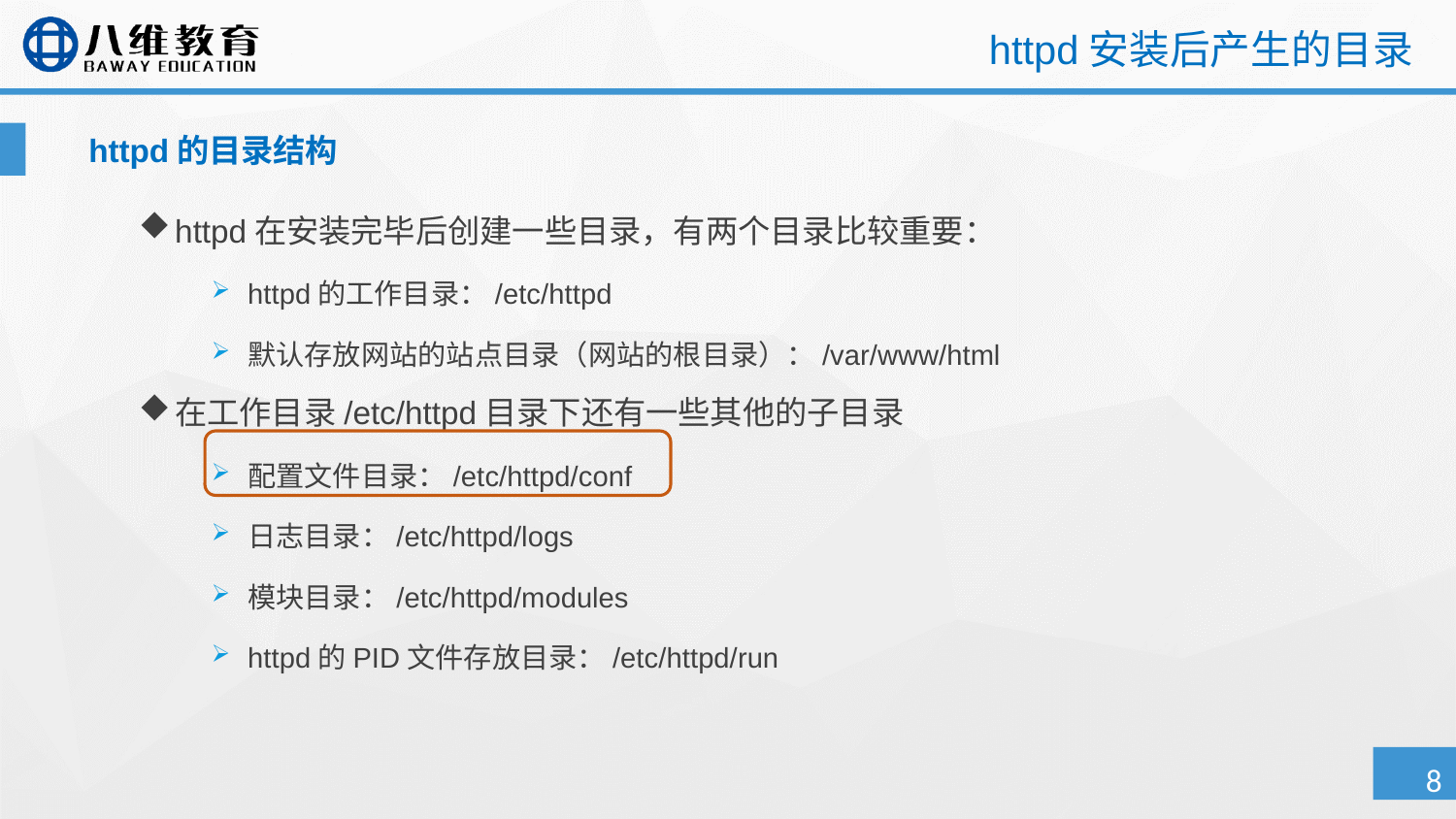

# httpd安装后产生的目录
httpd的目录结构
httpd在安装完毕后创建一些目录，有两个目录比较重要：
httpd的工作目录：/etc/httpd
默认存放网站的站点目录（网站的根目录）：/var/www/html
在工作目录/etc/httpd目录下还有一些其他的子目录
配置文件目录：/etc/httpd/conf
日志目录：/etc/httpd/logs
模块目录：/etc/httpd/modules
httpd的PID文件存放目录：/etc/httpd/run